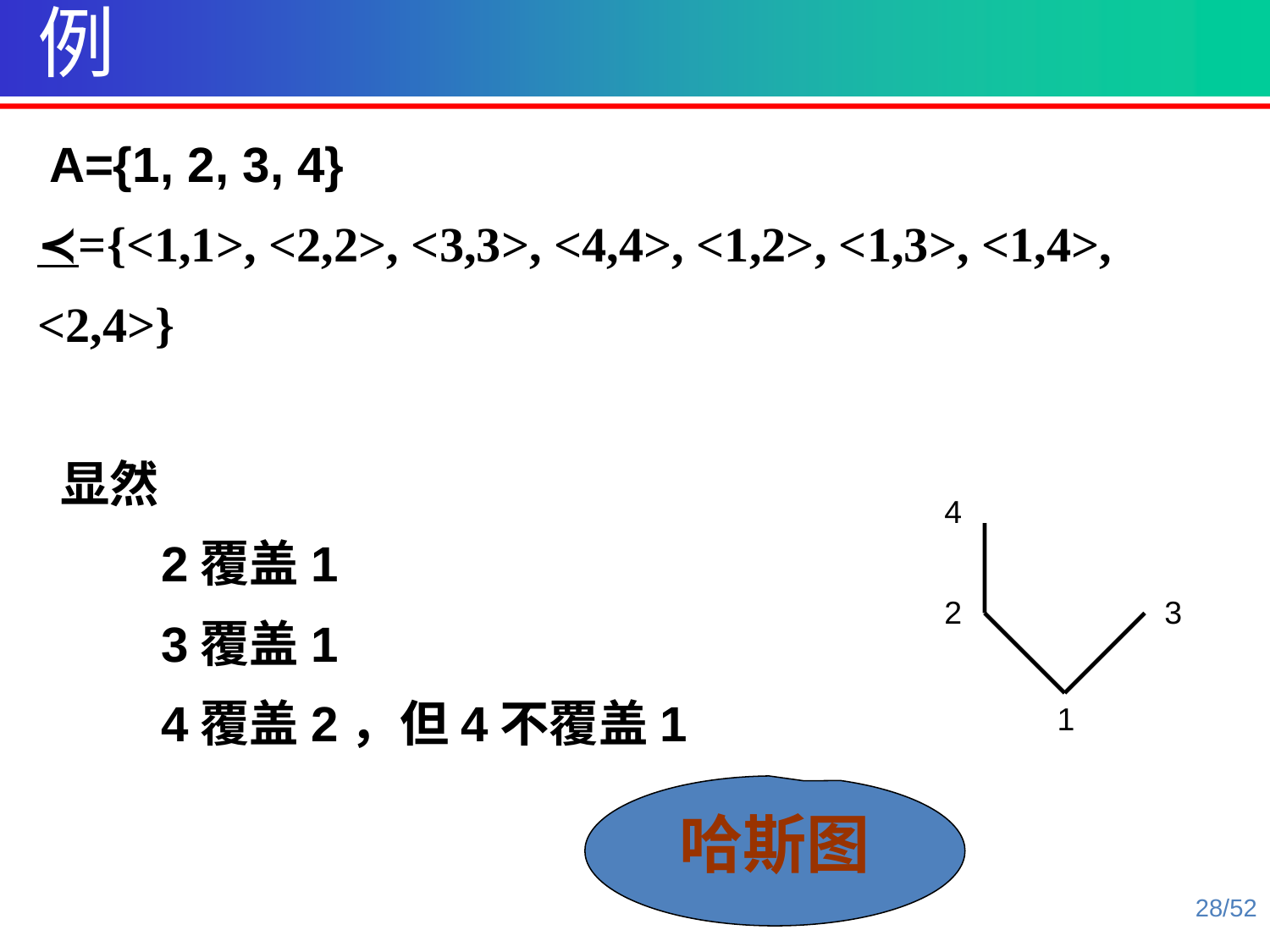

例
 A={1, 2, 3, 4}
≺={<1,1>, <2,2>, <3,3>, <4,4>, <1,2>, <1,3>, <1,4>, <2,4>}

 显然
         2覆盖1
         3覆盖1
         4覆盖2，但4不覆盖1
4

2
3

1
哈斯图
28/52